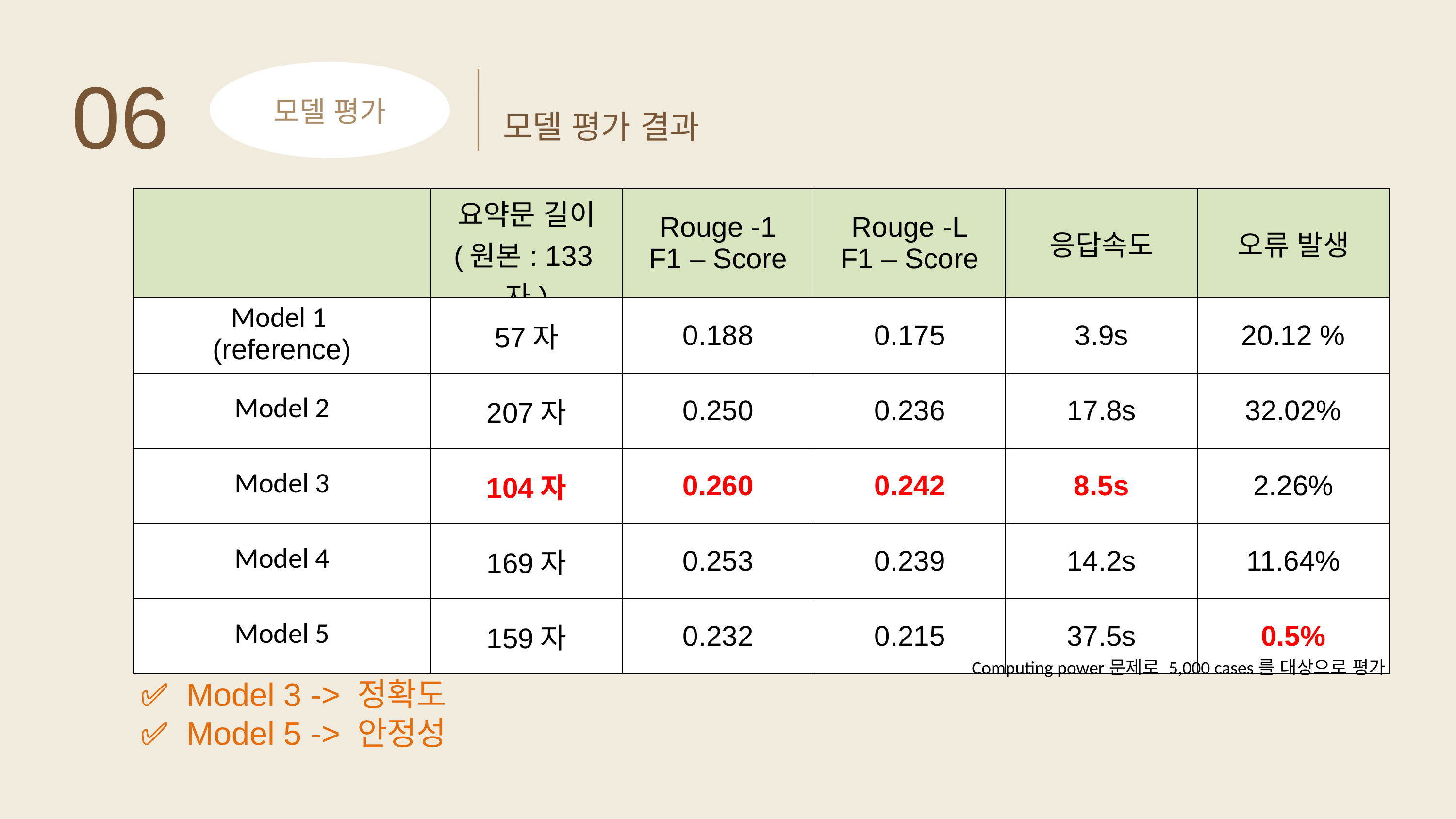

06

모델 평가 결과
모델 평가
|  | 요약문 길이 (원본: 133자) | Rouge -1 F1 – Score | Rouge -L F1 – Score | 응답속도 | 오류 발생 |
| --- | --- | --- | --- | --- | --- |
| Model 1 (reference) | 57자 | 0.188 | 0.175 | 3.9s | 20.12 % |
| Model 2 | 207자 | 0.250 | 0.236 | 17.8s | 32.02% |
| Model 3 | 104자 | 0.260 | 0.242 | 8.5s | 2.26% |
| Model 4 | 169자 | 0.253 | 0.239 | 14.2s | 11.64% |
| Model 5 | 159자 | 0.232 | 0.215 | 37.5s | 0.5% |
Computing power문제로 5,000 cases를 대상으로 평가
✅  Model 3 -> 정확도
✅  Model 5 -> 안정성